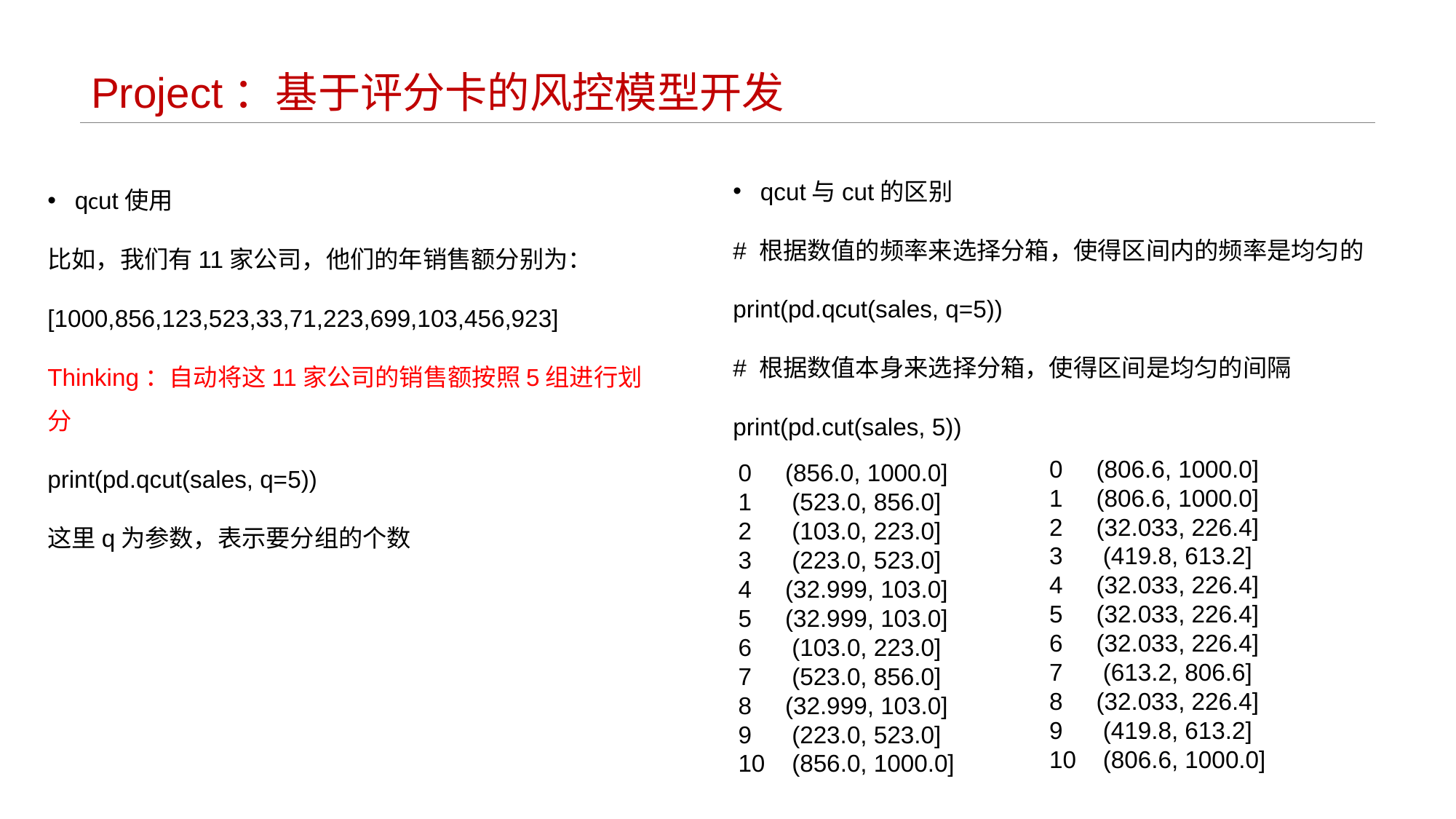

# Project：基于评分卡的风控模型开发
qcut与cut的区别
# 根据数值的频率来选择分箱，使得区间内的频率是均匀的
print(pd.qcut(sales, q=5))
# 根据数值本身来选择分箱，使得区间是均匀的间隔
print(pd.cut(sales, 5))

qcut使用
比如，我们有11家公司，他们的年销售额分别为：
[1000,856,123,523,33,71,223,699,103,456,923]
Thinking：自动将这11家公司的销售额按照5组进行划分
print(pd.qcut(sales, q=5))
这里q为参数，表示要分组的个数
0     (806.6, 1000.0]
1     (806.6, 1000.0]
2     (32.033, 226.4]
3      (419.8, 613.2]
4     (32.033, 226.4]
5     (32.033, 226.4]
6     (32.033, 226.4]
7      (613.2, 806.6]
8     (32.033, 226.4]
9      (419.8, 613.2]
10    (806.6, 1000.0]
0     (856.0, 1000.0]
1      (523.0, 856.0]
2      (103.0, 223.0]
3      (223.0, 523.0]
4     (32.999, 103.0]
5     (32.999, 103.0]
6      (103.0, 223.0]
7      (523.0, 856.0]
8     (32.999, 103.0]
9      (223.0, 523.0]
10    (856.0, 1000.0]